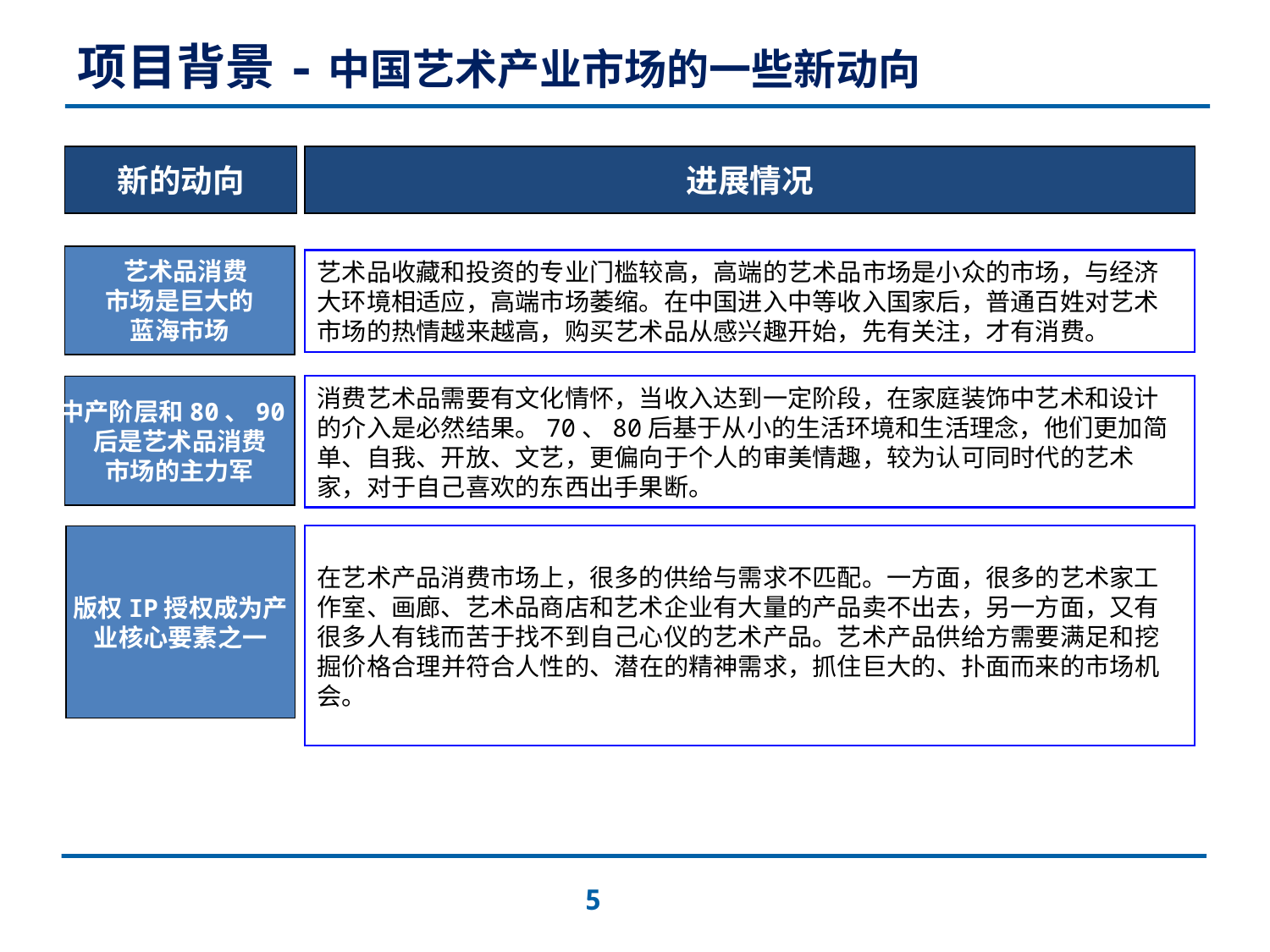

项目背景-中国艺术产业市场的一些新动向

新的动向
进展情况
艺术品收藏和投资的专业门槛较高，高端的艺术品市场是小众的市场，与经济大环境相适应，高端市场萎缩。在中国进入中等收入国家后，普通百姓对艺术市场的热情越来越高，购买艺术品从感兴趣开始，先有关注，才有消费。
 艺术品消费
市场是巨大的
蓝海市场
消费艺术品需要有文化情怀，当收入达到一定阶段，在家庭装饰中艺术和设计的介入是必然结果。70、80后基于从小的生活环境和生活理念，他们更加简单、自我、开放、文艺，更偏向于个人的审美情趣，较为认可同时代的艺术家，对于自己喜欢的东西出手果断。
中产阶层和80、90
后是艺术品消费
市场的主力军
版权IP授权成为产
业核心要素之一

在艺术产品消费市场上，很多的供给与需求不匹配。一方面，很多的艺术家工作室、画廊、艺术品商店和艺术企业有大量的产品卖不出去，另一方面，又有很多人有钱而苦于找不到自己心仪的艺术产品。艺术产品供给方需要满足和挖掘价格合理并符合人性的、潜在的精神需求，抓住巨大的、扑面而来的市场机会。

5